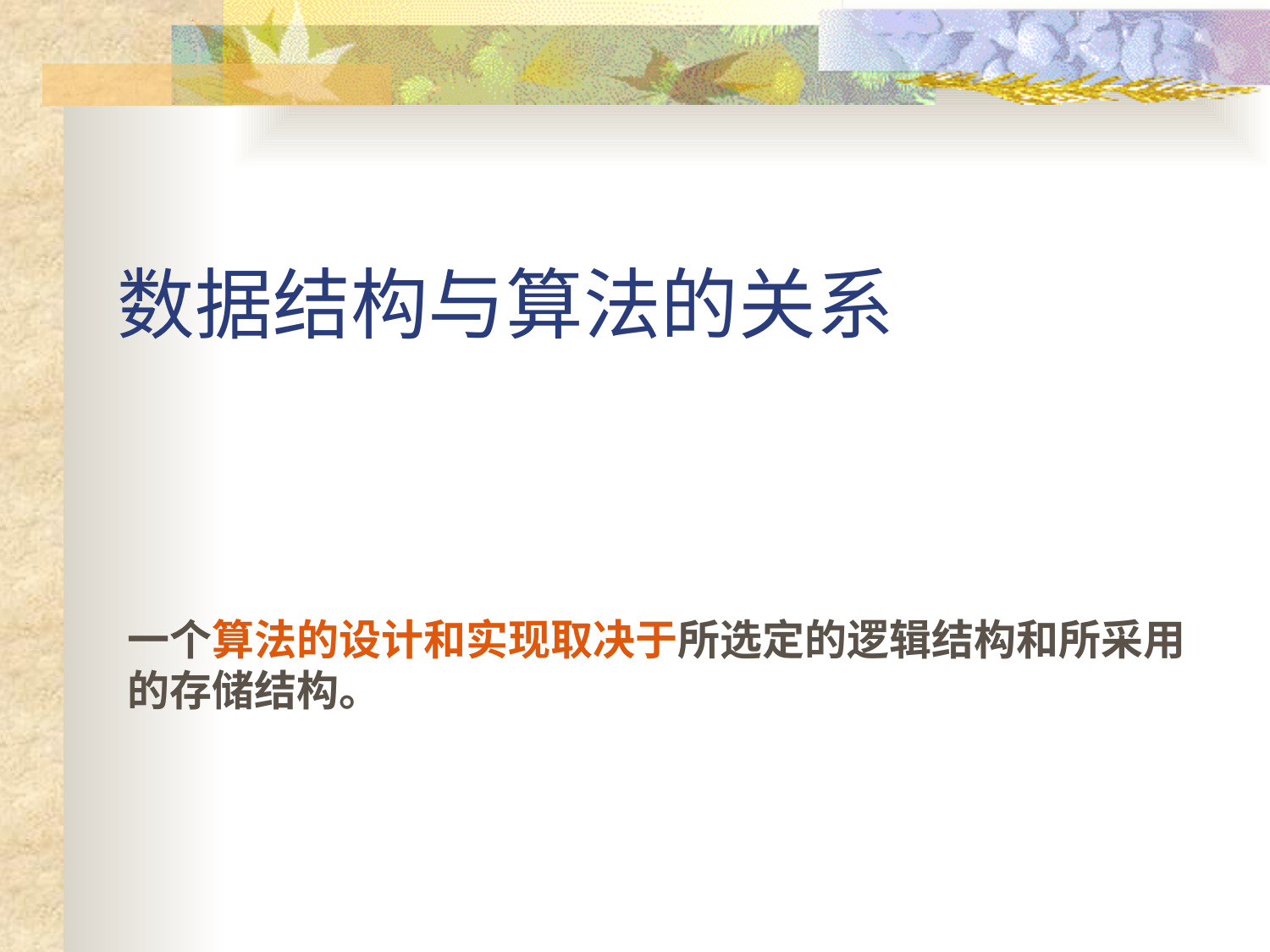

# 数据结构与算法的关系

一个算法的设计和实现取决于所选定的逻辑结构和所采用的存储结构。